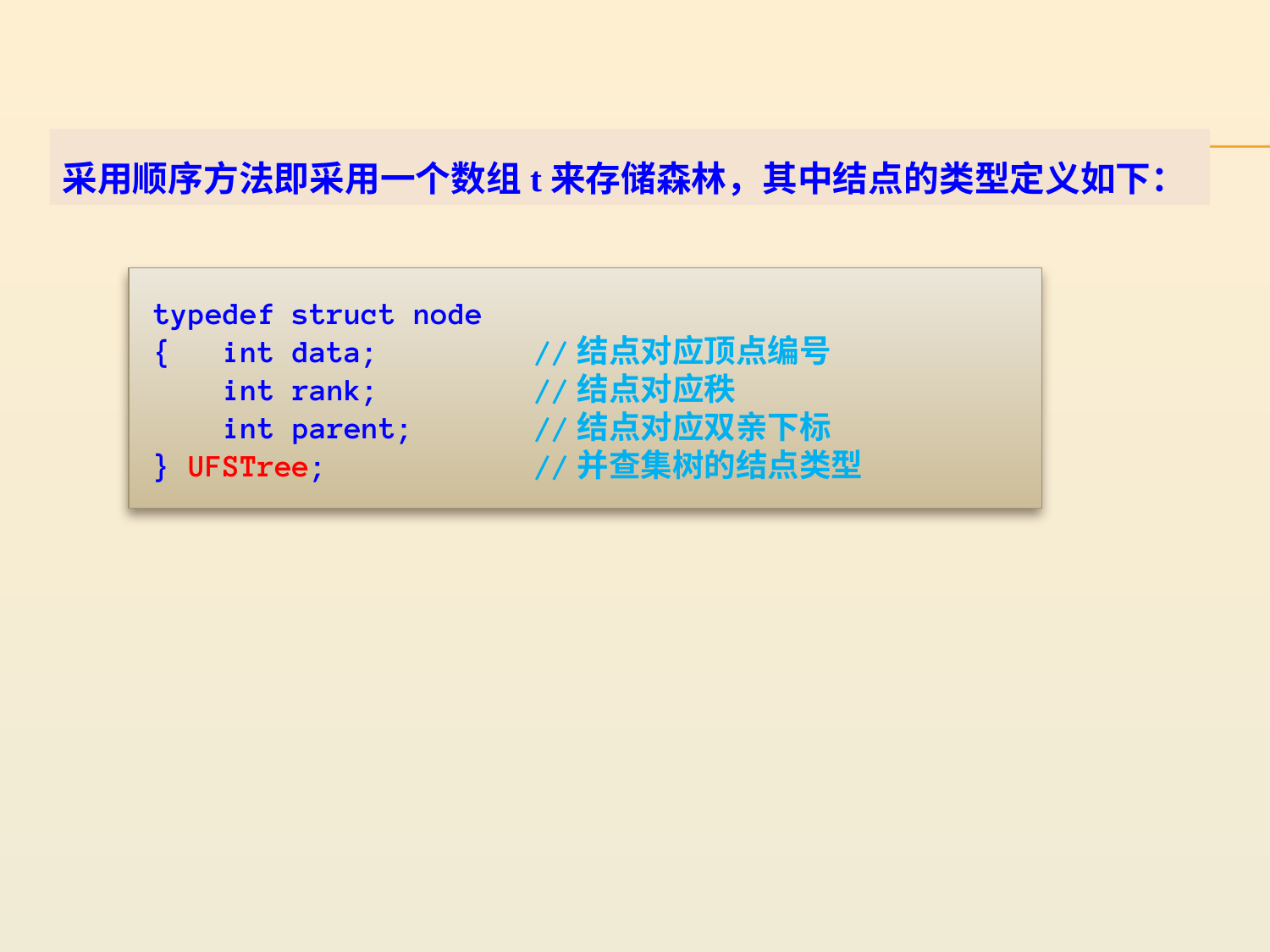

采用顺序方法即采用一个数组t来存储森林，其中结点的类型定义如下：
typedef struct node
{   int data;		//结点对应顶点编号
    int rank;		//结点对应秩
    int parent;	//结点对应双亲下标
} UFSTree;		//并查集树的结点类型